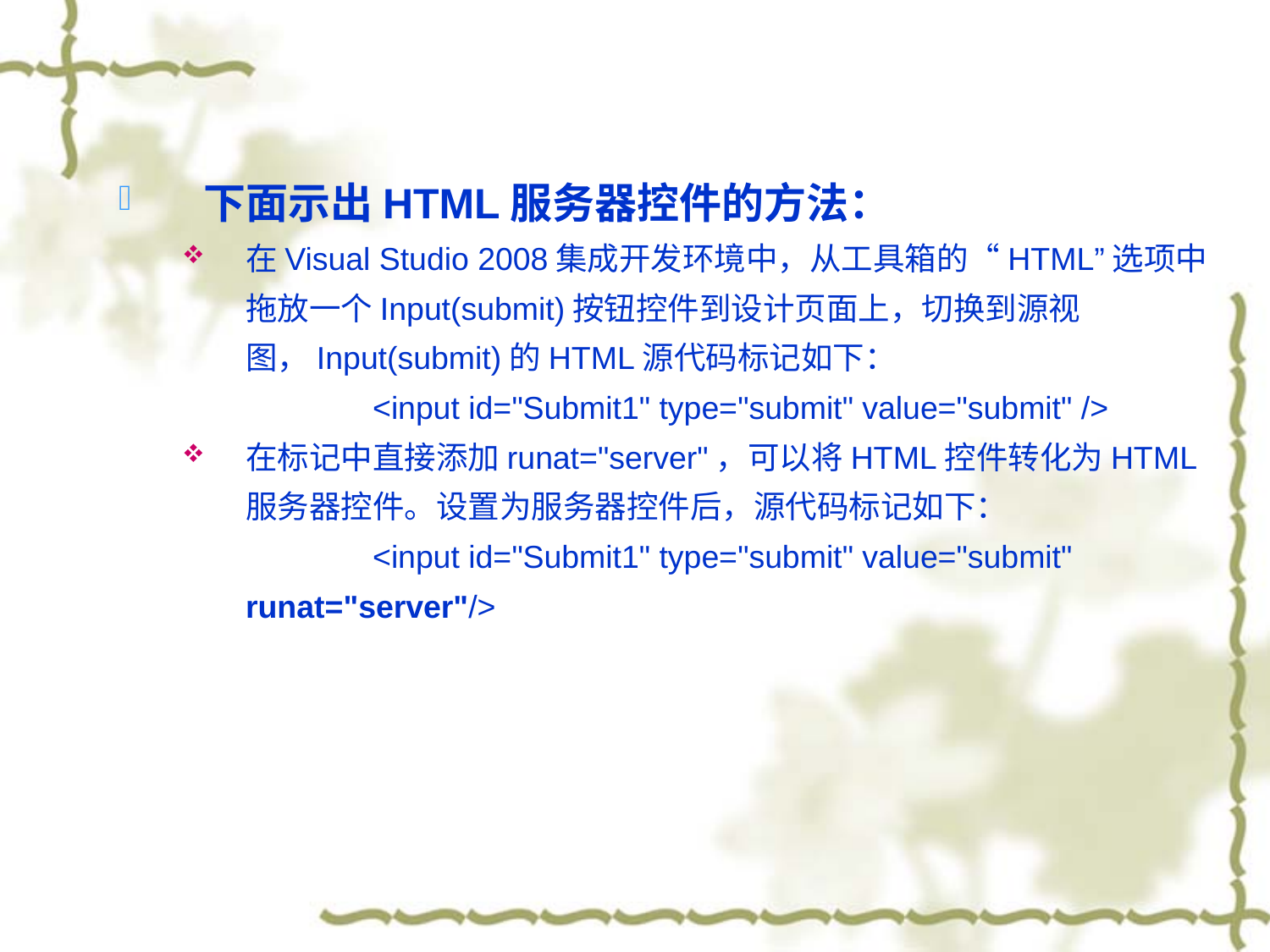

下面示出HTML服务器控件的方法：
在Visual Studio 2008集成开发环境中，从工具箱的“HTML”选项中拖放一个Input(submit)按钮控件到设计页面上，切换到源视图，Input(submit)的HTML源代码标记如下：
		<input id="Submit1" type="submit" value="submit" />
在标记中直接添加runat="server"，可以将HTML控件转化为HTML服务器控件。设置为服务器控件后，源代码标记如下：
		<input id="Submit1" type="submit" value="submit" runat="server"/>